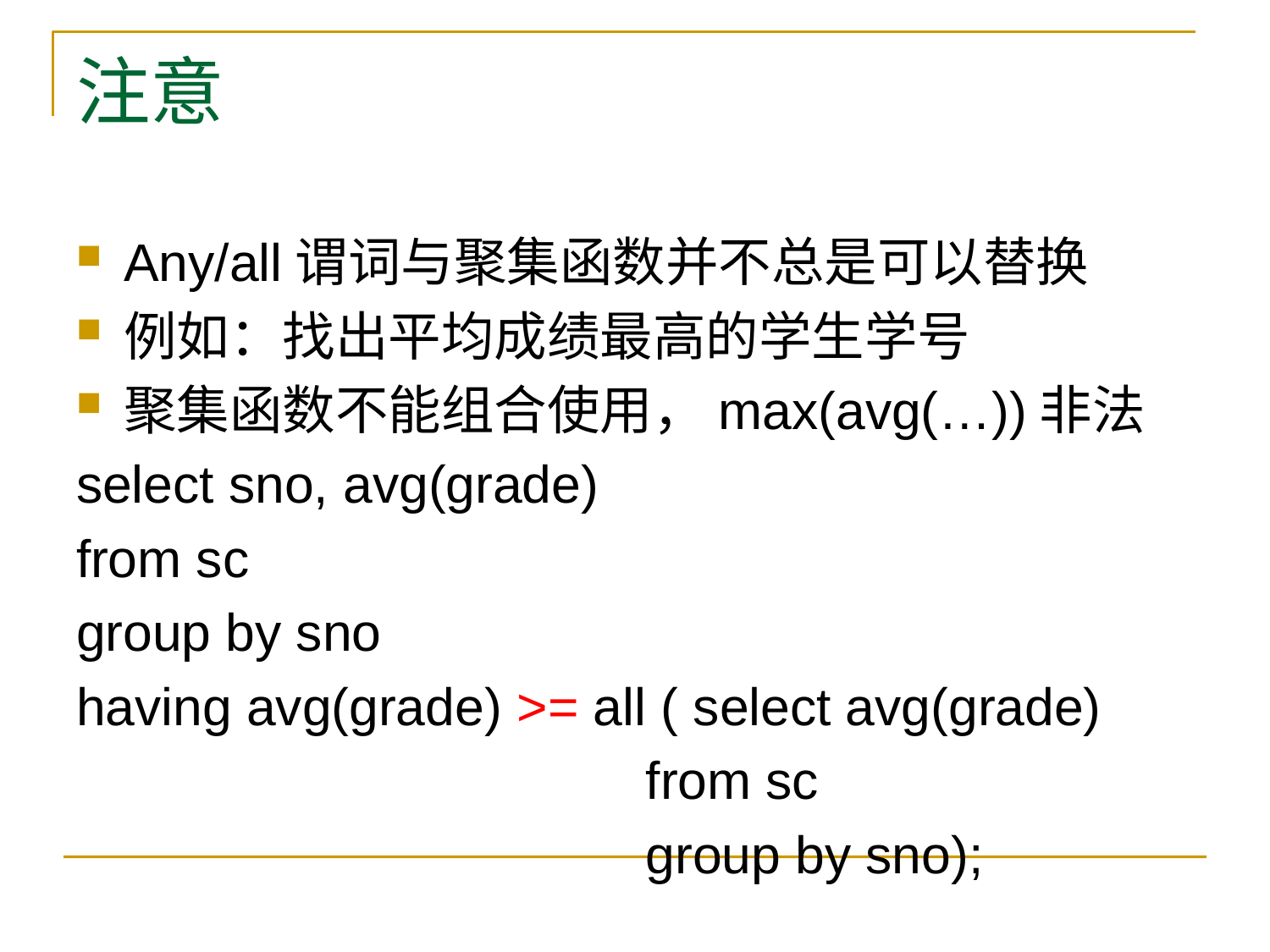

# 注意
Any/all谓词与聚集函数并不总是可以替换
例如：找出平均成绩最高的学生学号
聚集函数不能组合使用，max(avg(…))非法
select sno, avg(grade)
from sc
group by sno
having avg(grade) >= all ( select avg(grade)
                                       from sc
                                       group by sno);